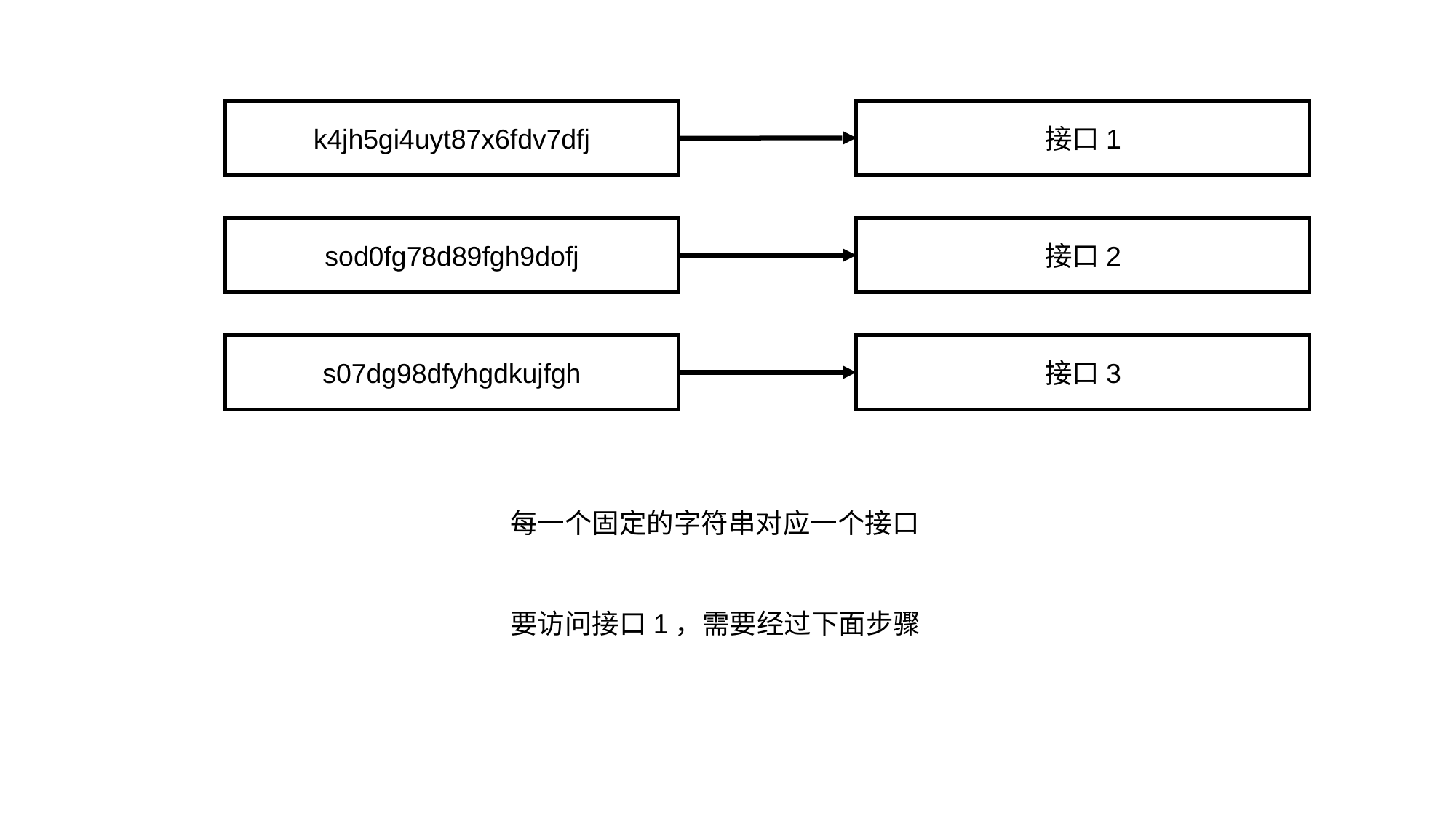

接口1
k4jh5gi4uyt87x6fdv7dfj
sod0fg78d89fgh9dofj
接口2
接口3
s07dg98dfyhgdkujfgh
每一个固定的字符串对应一个接口
要访问接口1，需要经过下面步骤